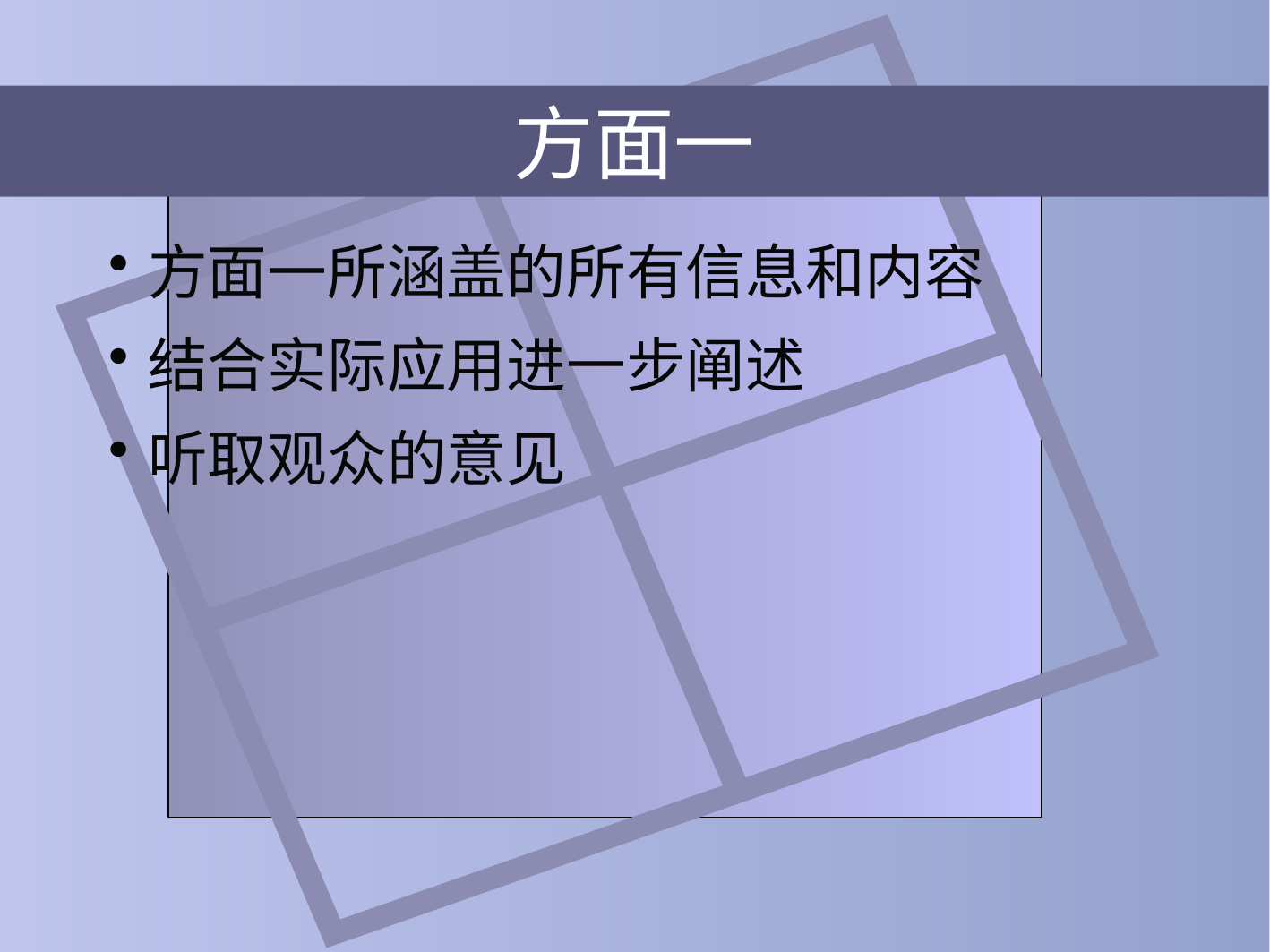

# 方面一
方面一所涵盖的所有信息和内容
结合实际应用进一步阐述
听取观众的意见